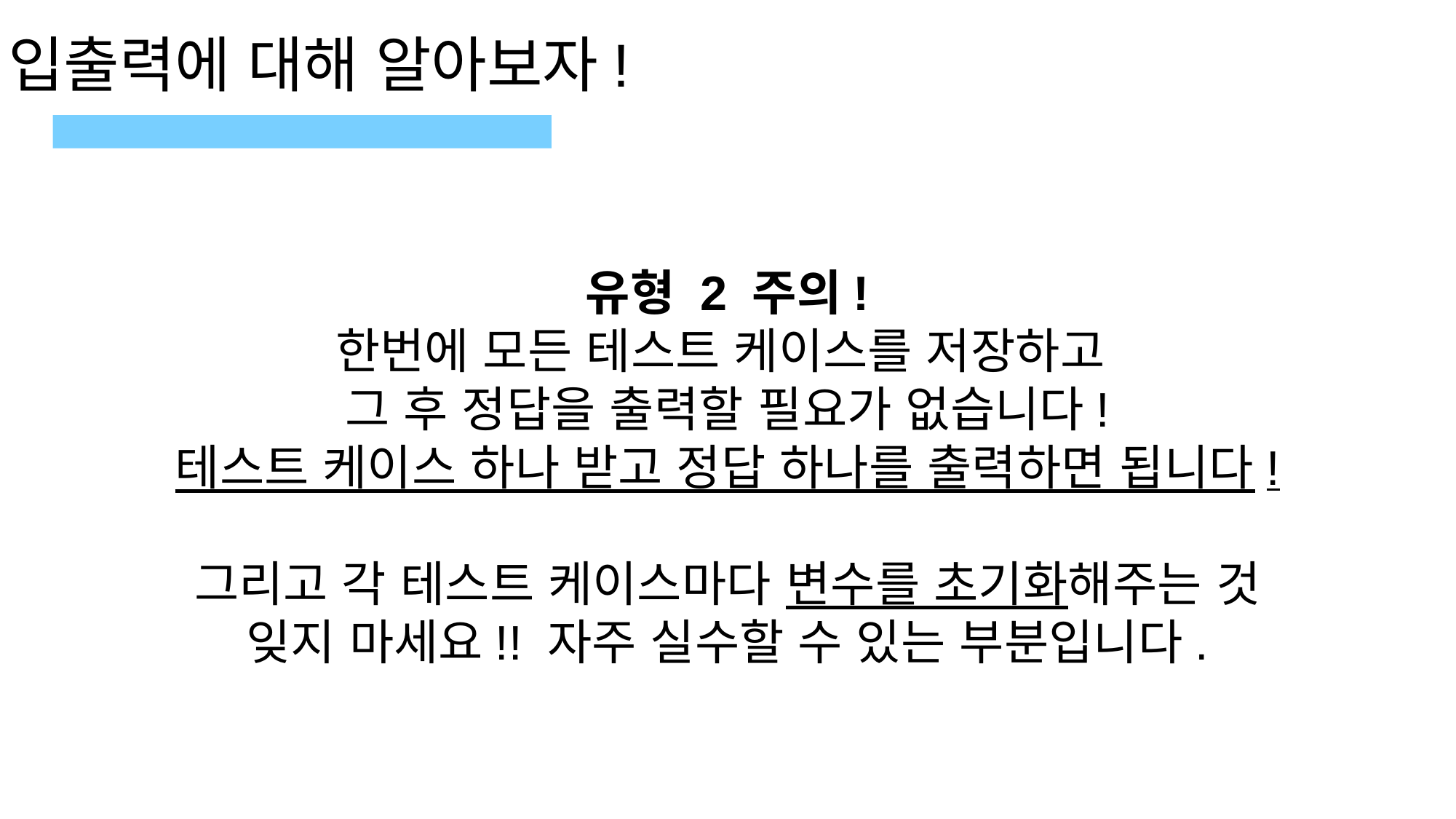

입출력에 대해 알아보자!

유형 2 주의!
한번에 모든 테스트 케이스를 저장하고
그 후 정답을 출력할 필요가 없습니다!
테스트 케이스 하나 받고 정답 하나를 출력하면 됩니다!

그리고 각 테스트 케이스마다 변수를 초기화해주는 것
잊지 마세요!! 자주 실수할 수 있는 부분입니다.